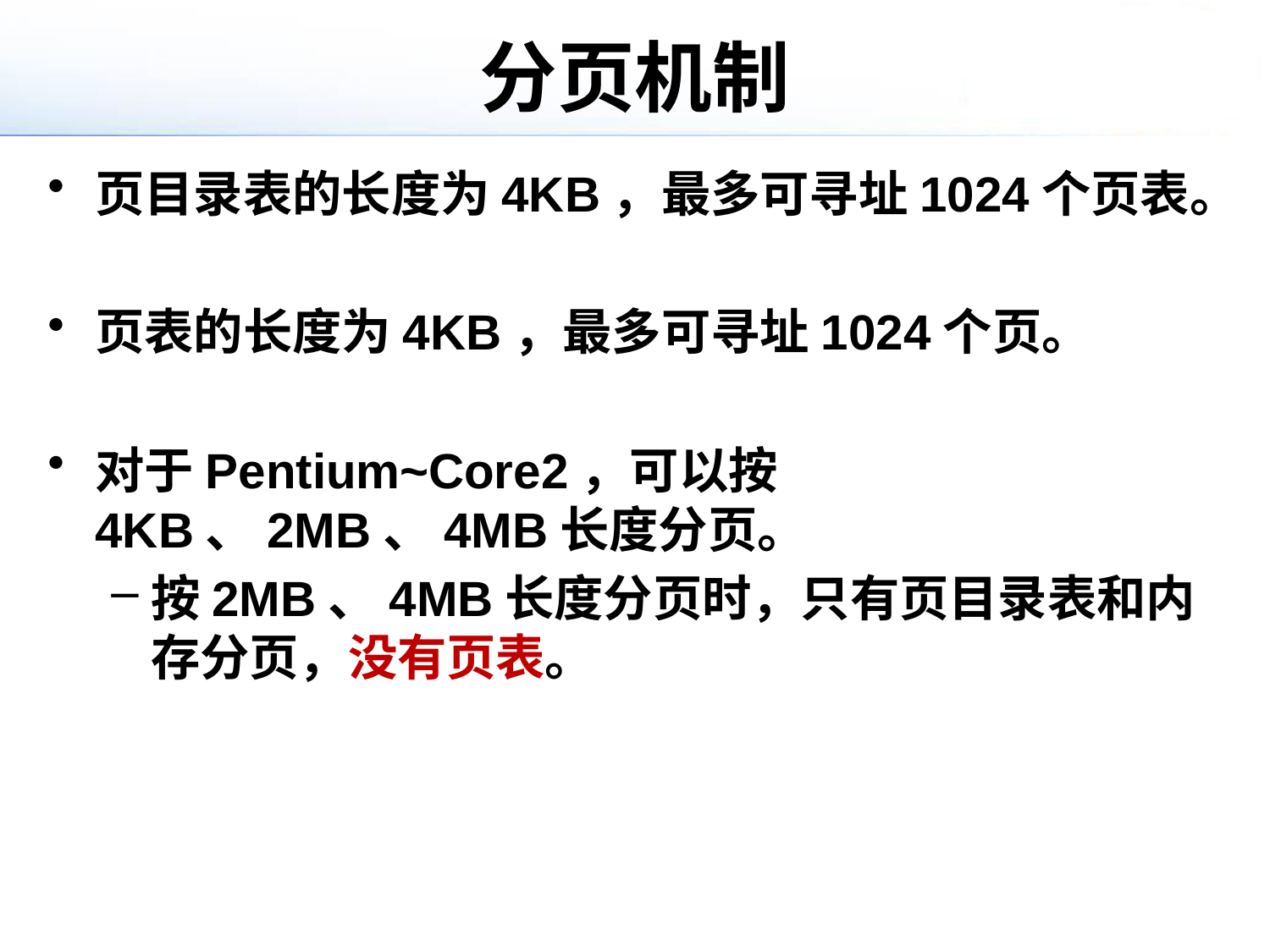

# 分页机制
页目录表的长度为4KB，最多可寻址1024个页表。

页表的长度为4KB，最多可寻址1024个页。

对于Pentium~Core2，可以按4KB、2MB、4MB长度分页。
按2MB、4MB长度分页时，只有页目录表和内存分页，没有页表。